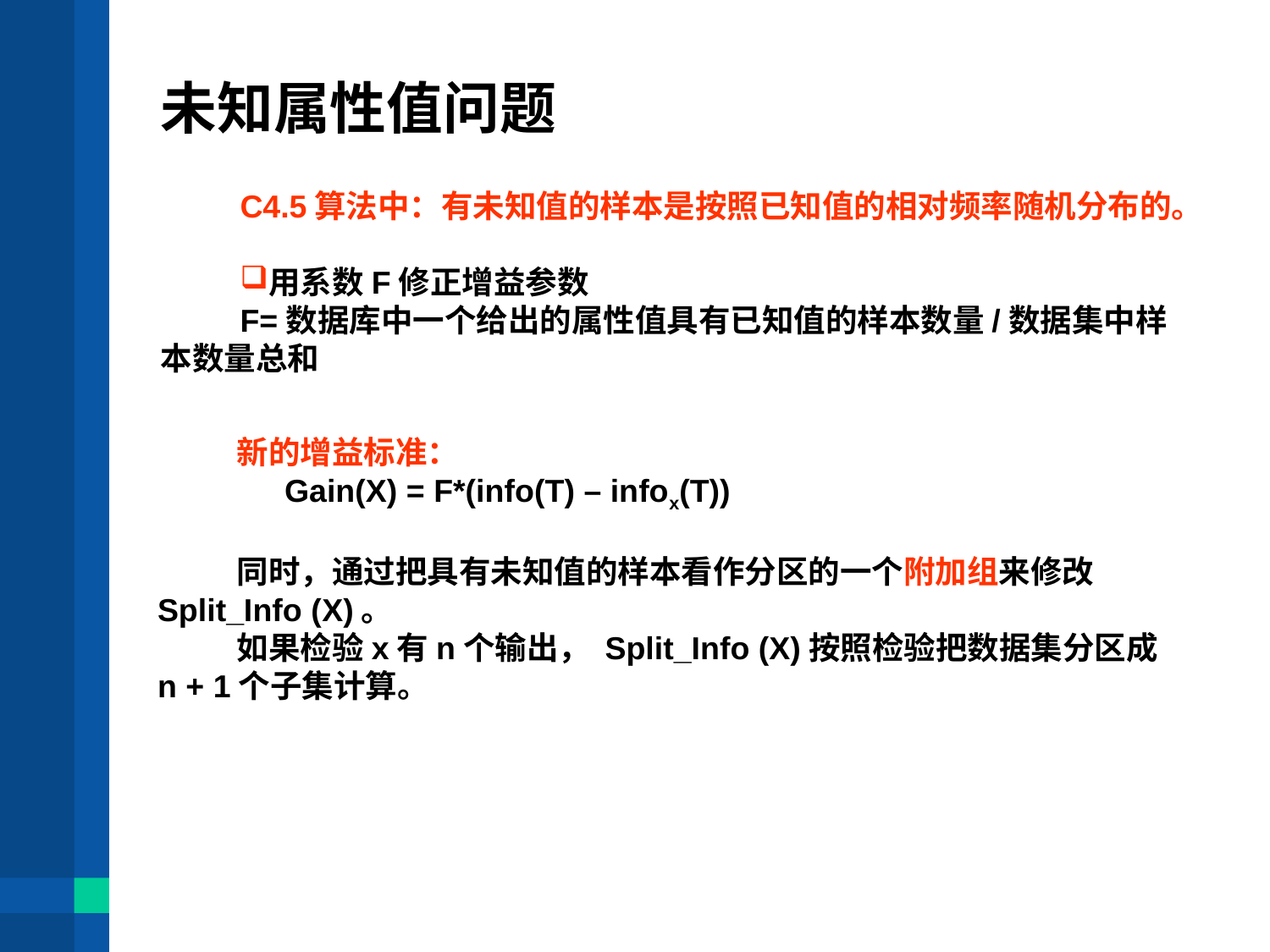

未知属性值问题
C4.5算法中：有未知值的样本是按照已知值的相对频率随机分布的。

用系数F修正增益参数
F=数据库中一个给出的属性值具有已知值的样本数量/数据集中样本数量总和

新的增益标准：
	Gain(X) = F*(info(T) – infox(T))

同时，通过把具有未知值的样本看作分区的一个附加组来修改Split_Info (X)。
如果检验x有n个输出， Split_Info (X)按照检验把数据集分区成n + 1个子集计算。